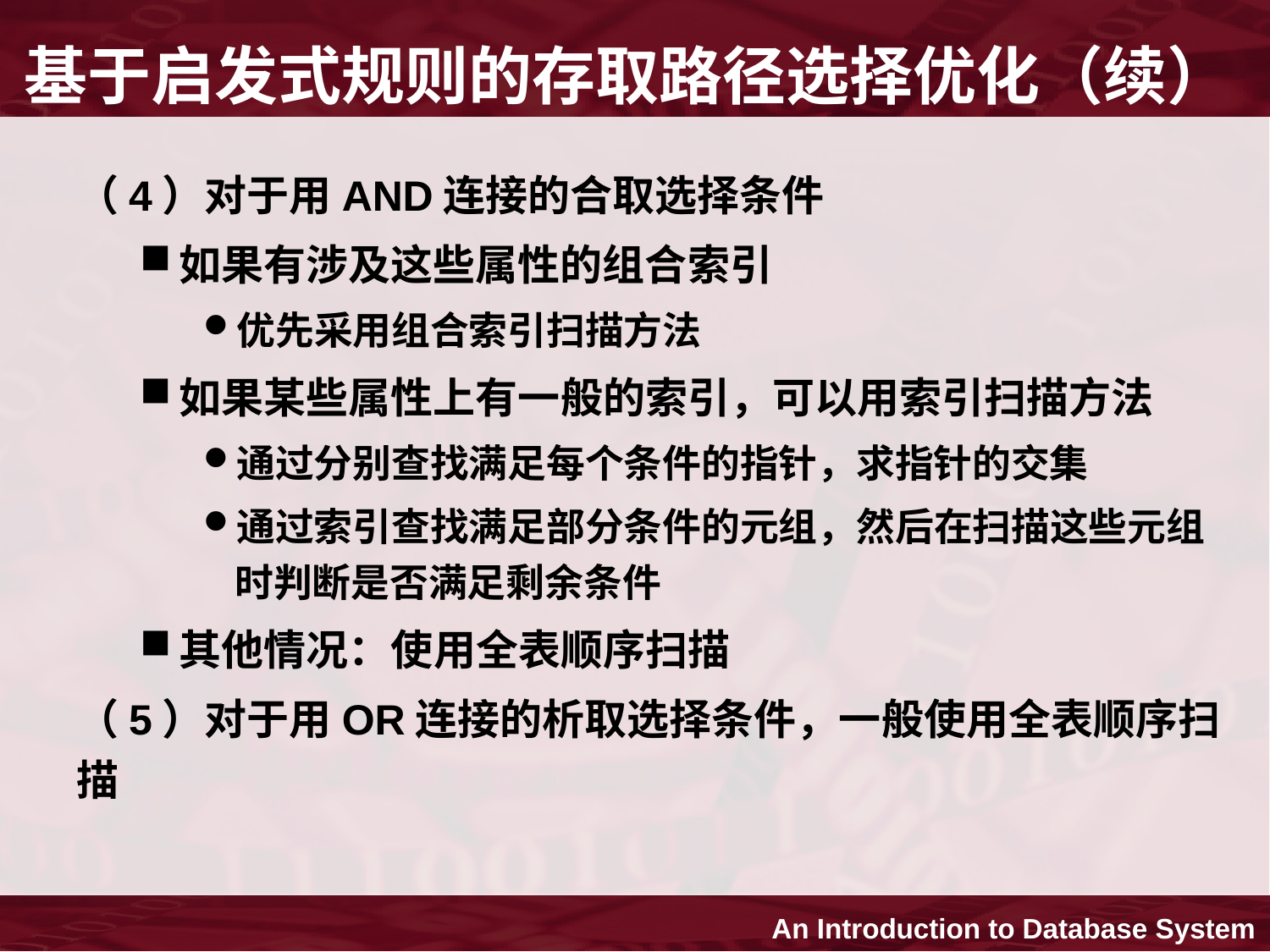

# 基于启发式规则的存取路径选择优化（续）
（4）对于用AND连接的合取选择条件
如果有涉及这些属性的组合索引
优先采用组合索引扫描方法
如果某些属性上有一般的索引，可以用索引扫描方法
通过分别查找满足每个条件的指针，求指针的交集
通过索引查找满足部分条件的元组，然后在扫描这些元组时判断是否满足剩余条件
其他情况：使用全表顺序扫描
（5）对于用OR连接的析取选择条件，一般使用全表顺序扫描